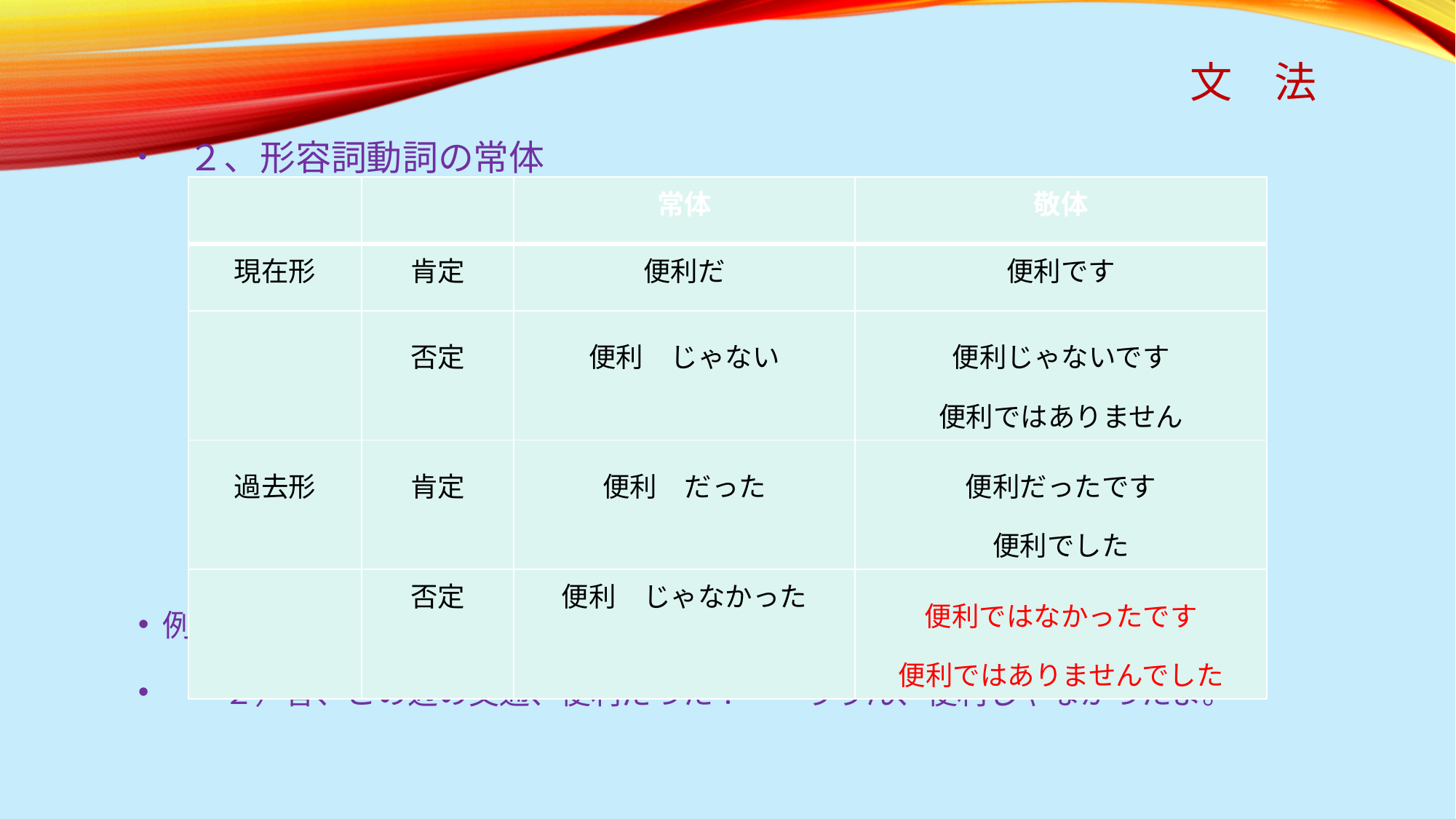

# 文　法
　２、形容詞動詞の常体

例：１）このネクタイ、派手？—―ううん、ぜんぜん派手じゃないわ。
　　２）昔、この辺の交通、便利だった？—―ううん、便利じゃなかったよ。

|  |  | 常体 | 敬体 |
| --- | --- | --- | --- |
| 現在形 | 肯定 | 便利だ | 便利です |
|  | 否定 | 便利　じゃない | 便利じゃないです 便利ではありません |
| 過去形 | 肯定 | 便利　だった | 便利だったです 便利でした |
|  | 否定 | 便利　じゃなかった | 便利ではなかったです 便利ではありませんでした |